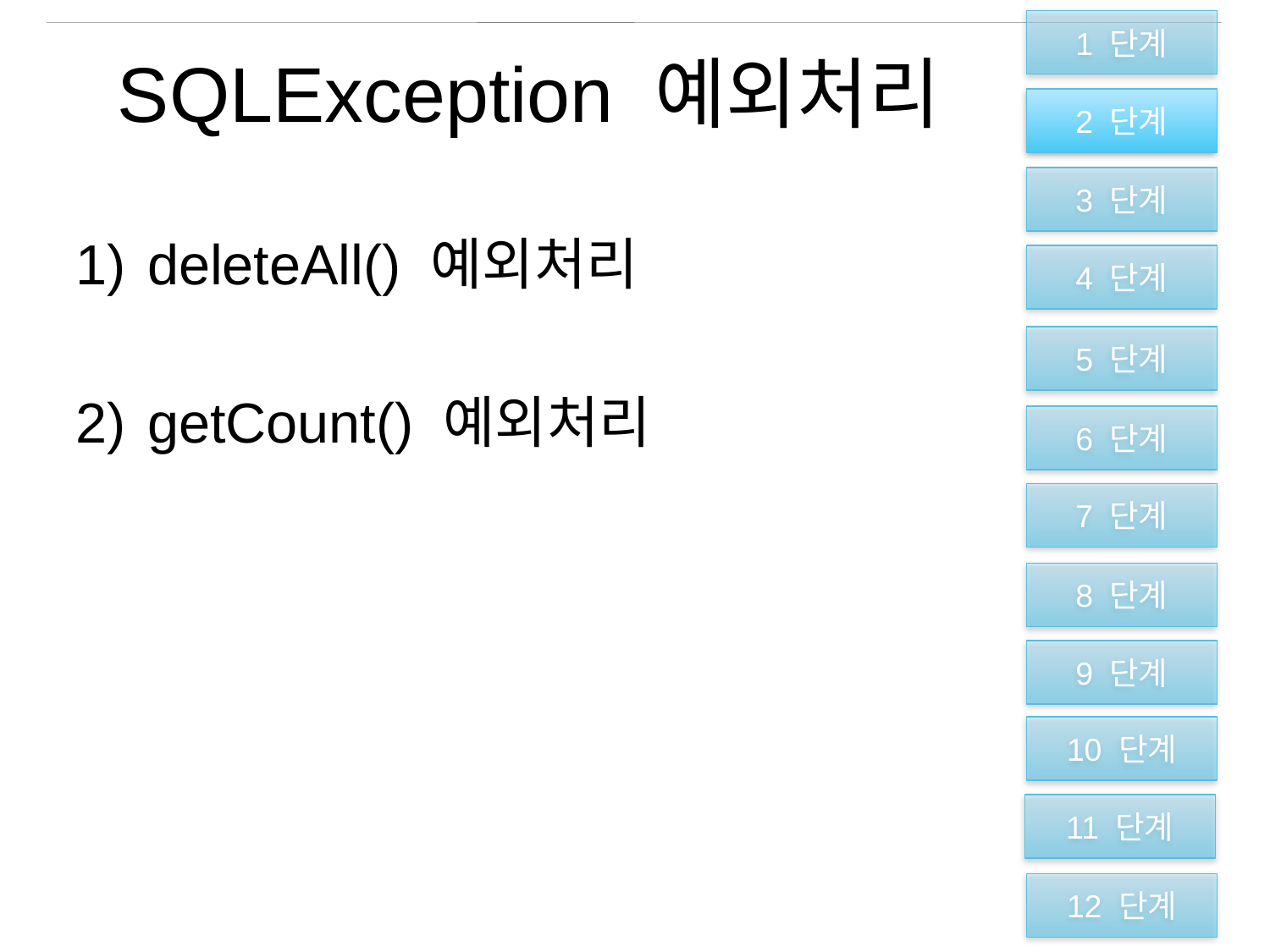

1 단계
2 단계
3 단계
4 단계
5 단계
6 단계
7 단계
8 단계
9 단계
10 단계
11 단계
12 단계
# SQLException 예외처리
deleteAll() 예외처리

getCount() 예외처리